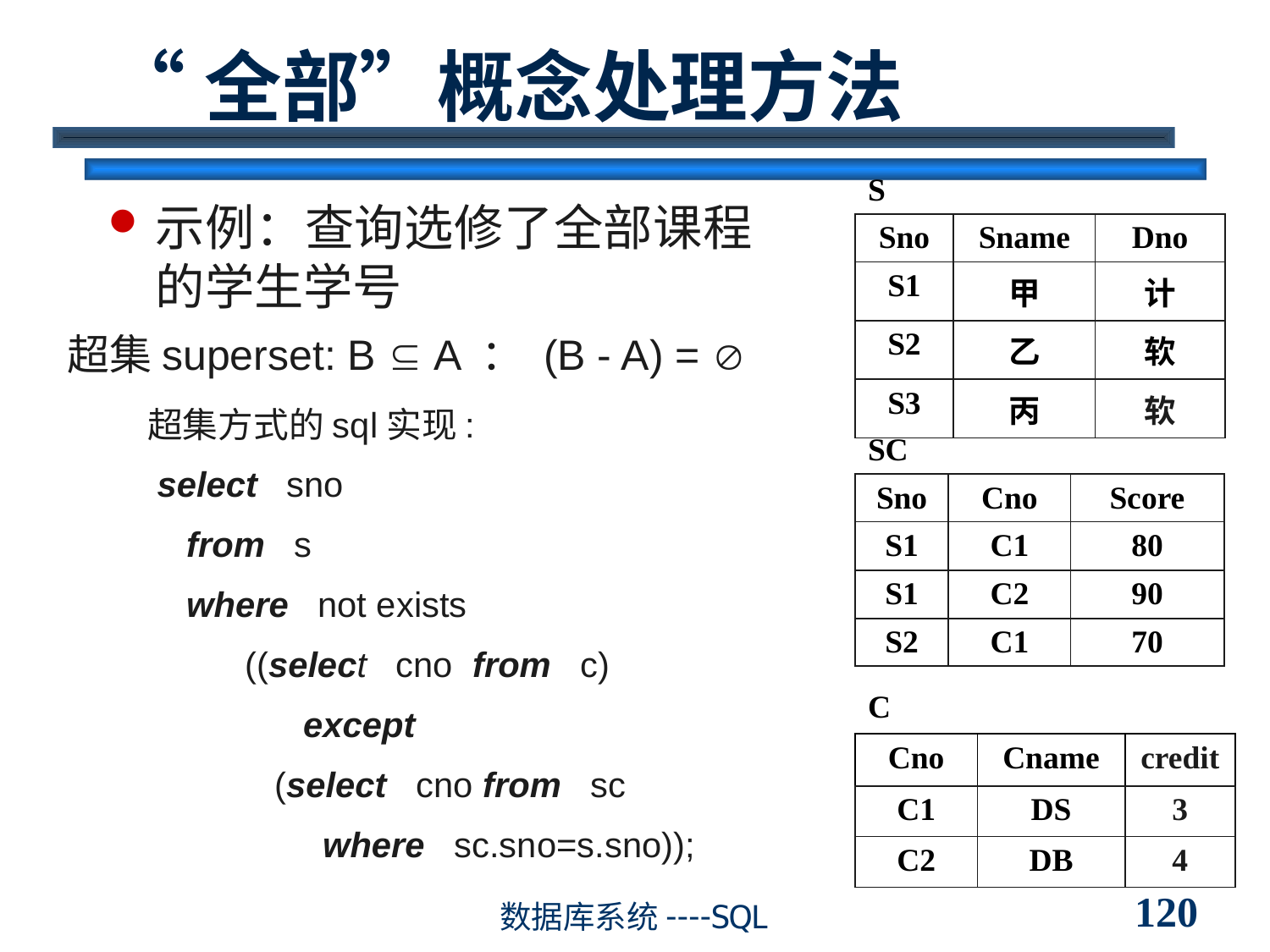

# “全部”概念处理方法
| S |  |  |
| --- | --- | --- |
| Sno | Sname | Dno |
| S1 | 甲 | 计 |
| S2 | 乙 | 软 |
| S3 | 丙 | 软 |
示例：查询选修了全部课程的学生学号
超集superset: B ⊆ A ： (B - A) = ∅
超集方式的sql实现:
 select   sno
    from   s
    where   not exists
          ((select   cno  from   c)
                except
       	(select   cno from   sc
                  where   sc.sno=s.sno));
| SC |  |  |
| --- | --- | --- |
| Sno | Cno | Score |
| S1 | C1 | 80 |
| S1 | C2 | 90 |
| S2 | C1 | 70 |
| C |  |  |
| --- | --- | --- |
| Cno | Cname | credit |
| C1 | DS | 3 |
| C2 | DB | 4 |
120
数据库系统----SQL